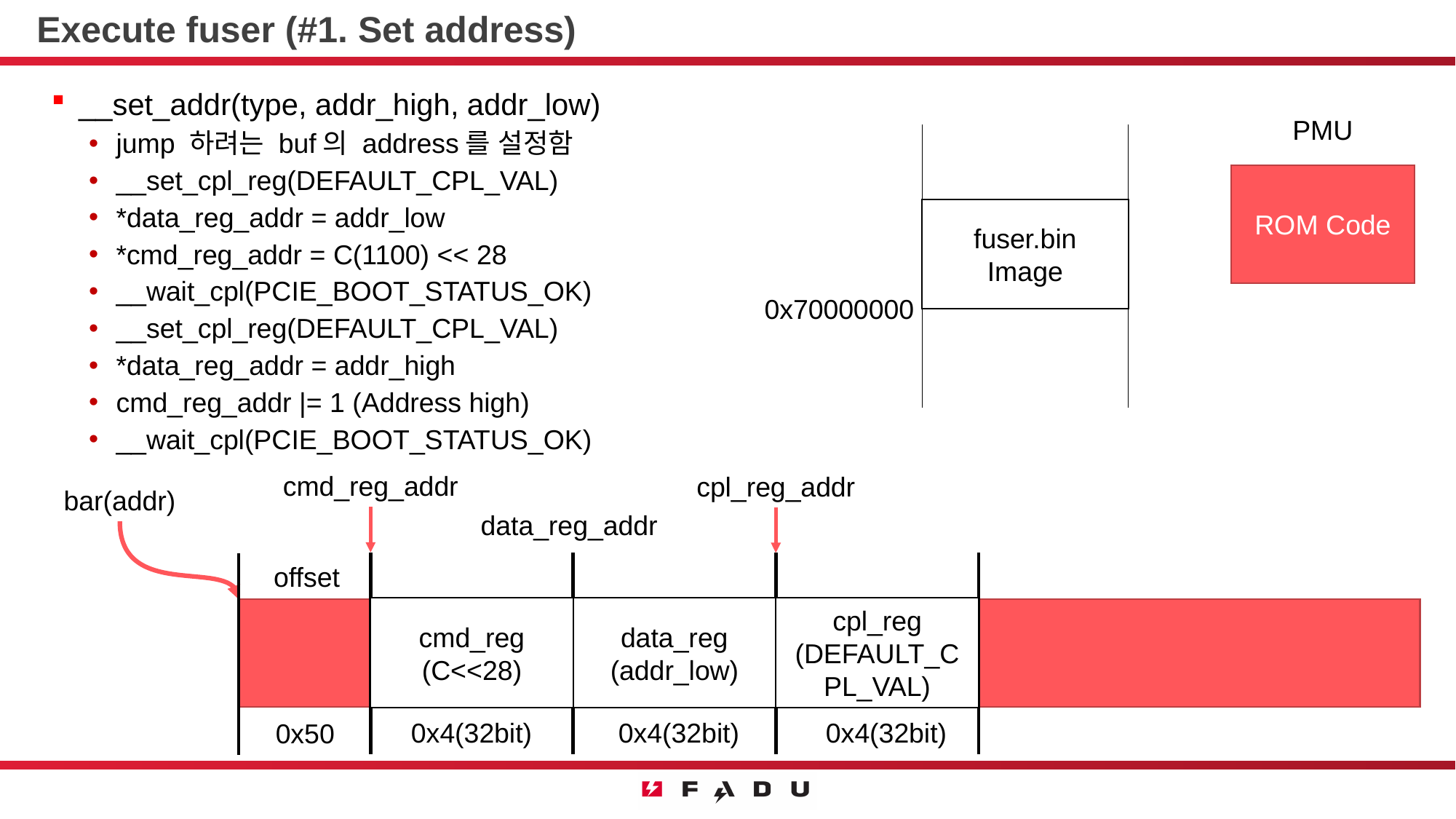

# Execute fuser (#1. Set address)
__set_addr(type, addr_high, addr_low)
jump 하려는 buf의 address를 설정함
__set_cpl_reg(DEFAULT_CPL_VAL)
*data_reg_addr = addr_low
*cmd_reg_addr = C(1100) << 28
__wait_cpl(PCIE_BOOT_STATUS_OK)
__set_cpl_reg(DEFAULT_CPL_VAL)
*data_reg_addr = addr_high
cmd_reg_addr |= 1 (Address high)
__wait_cpl(PCIE_BOOT_STATUS_OK)
PMU
ROM Code
fuser.bin
Image
0x70000000
cmd_reg_addr
cpl_reg_addr
bar(addr)
data_reg_addr
offset
cmd_reg
(C<<28)
data_reg
(addr_low)
cpl_reg
(DEFAULT_CPL_VAL)

0x4(32bit)
0x4(32bit)
0x4(32bit)
0x50